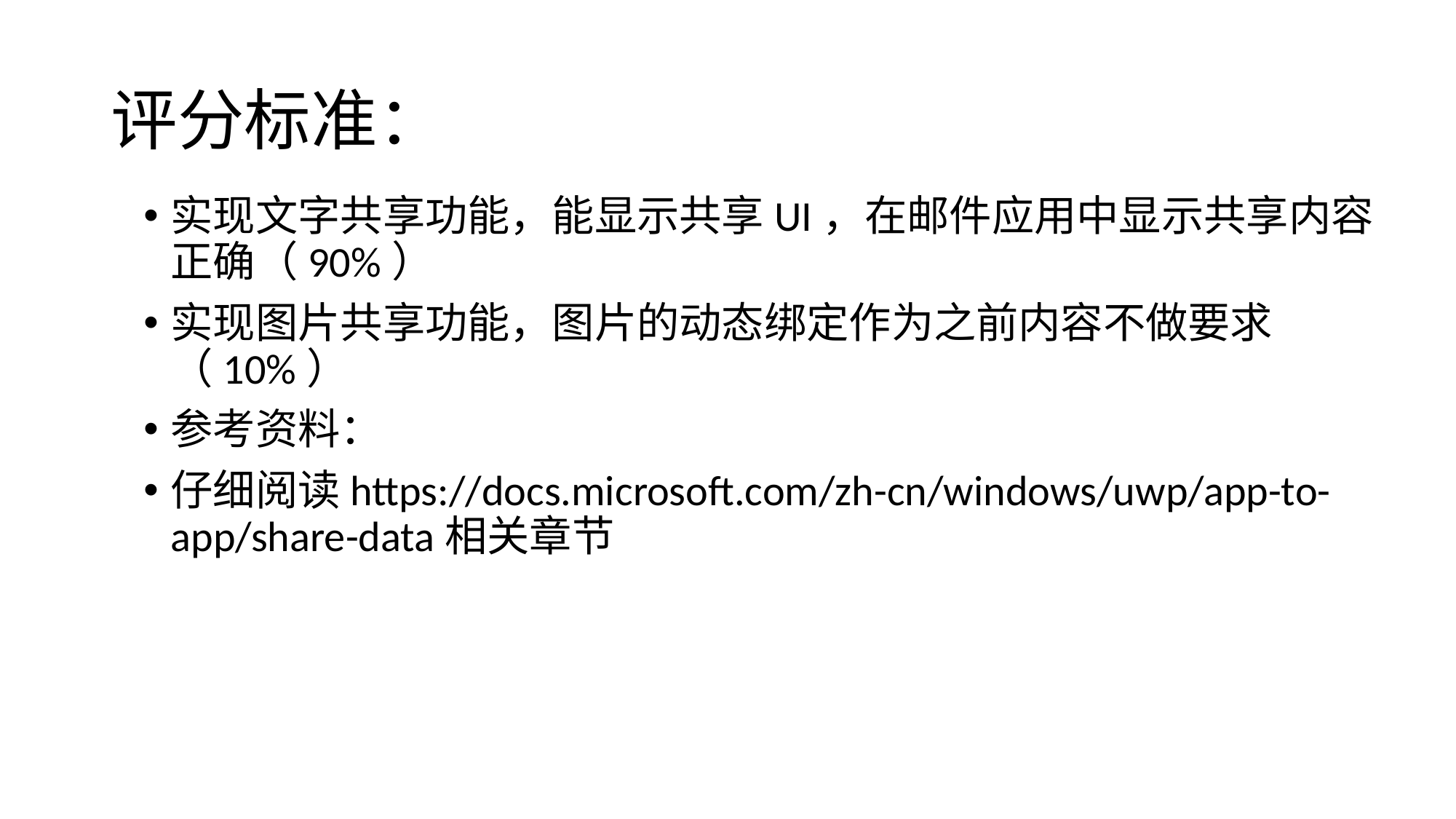

# 评分标准：
实现文字共享功能，能显示共享UI，在邮件应用中显示共享内容正确（90%）
实现图片共享功能，图片的动态绑定作为之前内容不做要求（10%）
参考资料：
仔细阅读https://docs.microsoft.com/zh-cn/windows/uwp/app-to-app/share-data相关章节